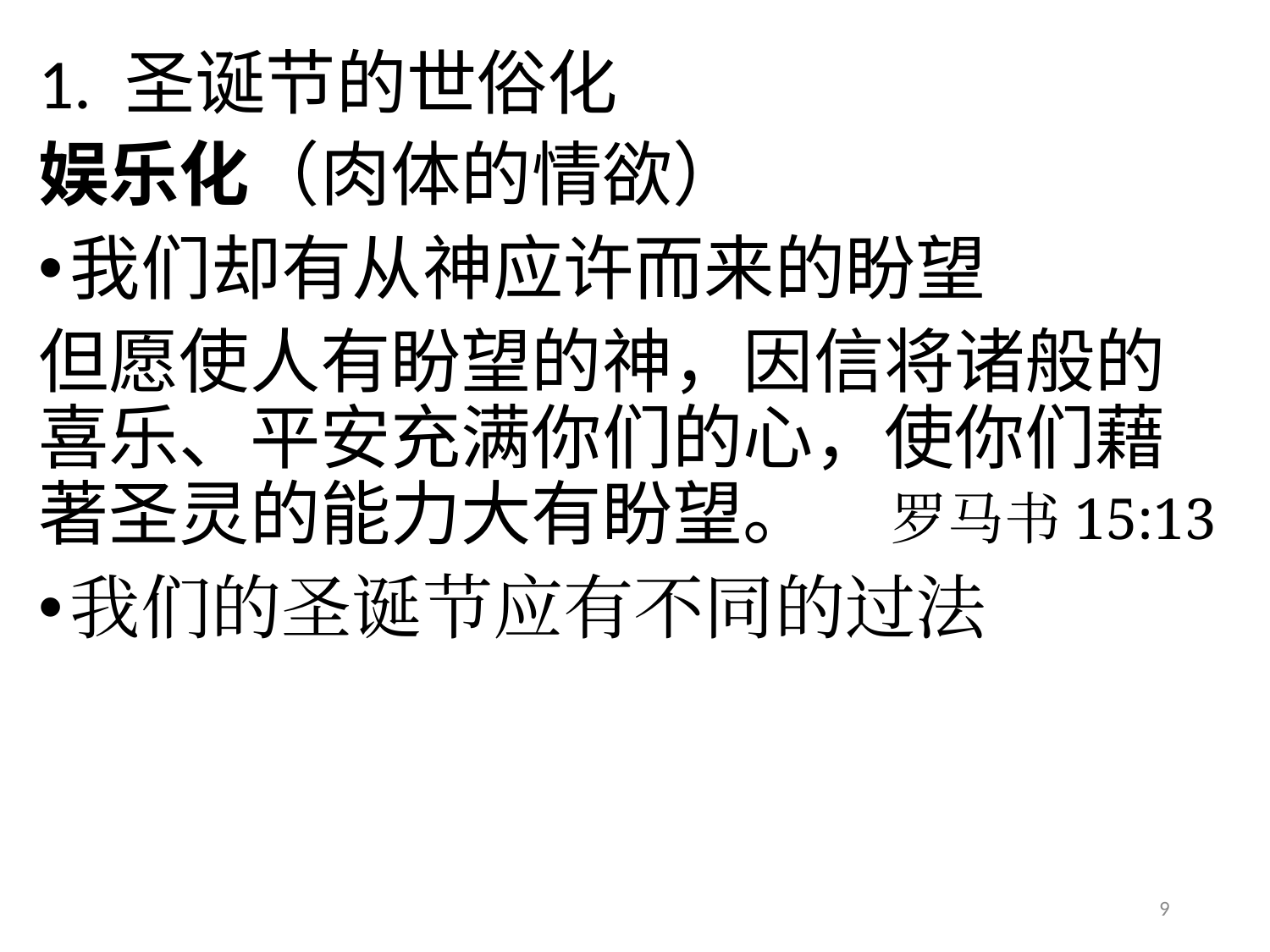

# 1. 圣诞节的世俗化
娱乐化（肉体的情欲）
我们却有从神应许而来的盼望
但愿使人有盼望的神，因信将诸般的喜乐、平安充满你们的心，使你们藉著圣灵的能力大有盼望。     罗马书15:13
我们的圣诞节应有不同的过法
9